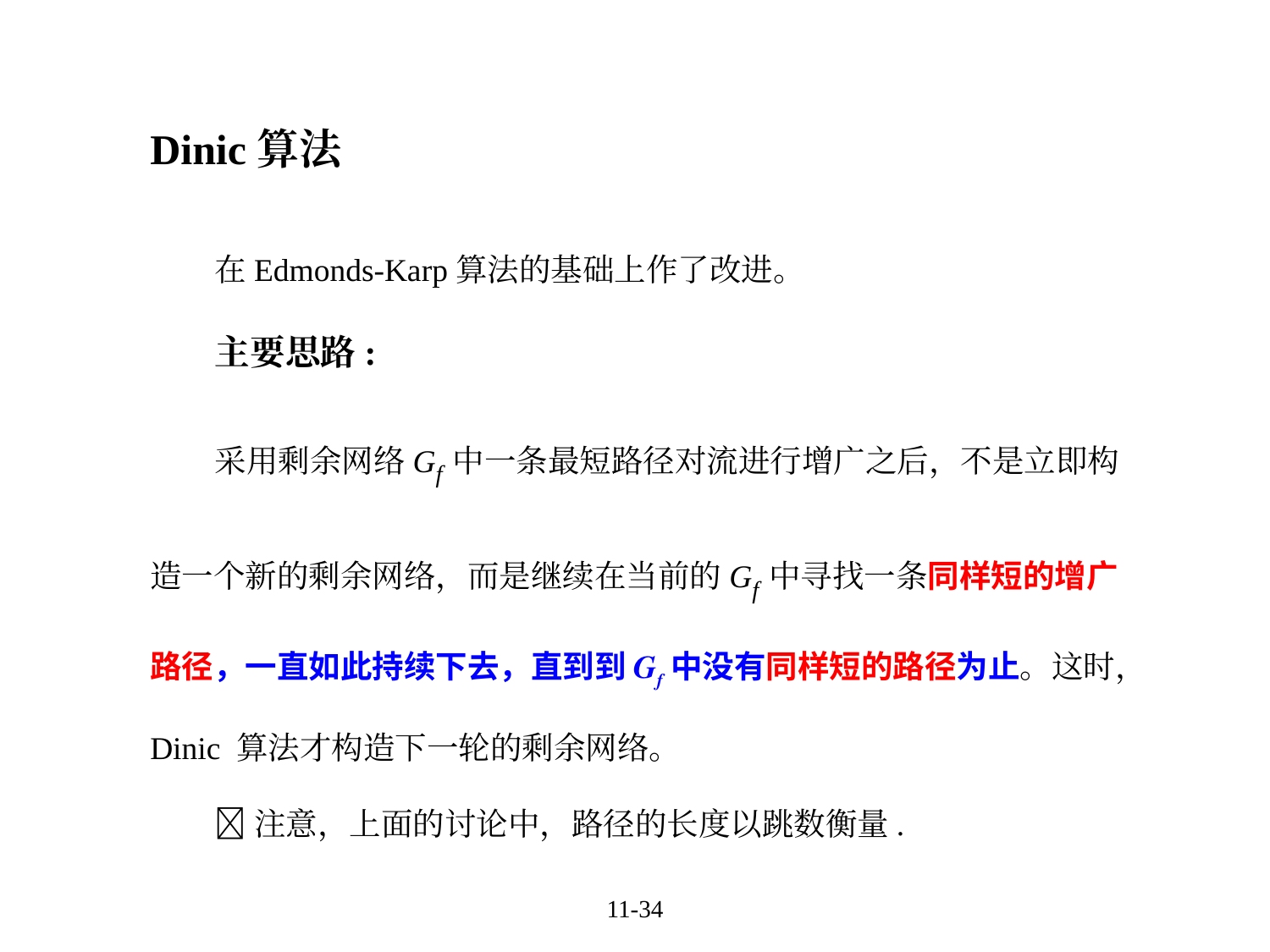

Dinic算法

在Edmonds-Karp算法的基础上作了改进。
主要思路:
采用剩余网络Gf中一条最短路径对流进行增广之后，不是立即构造一个新的剩余网络，而是继续在当前的Gf中寻找一条同样短的增广路径，一直如此持续下去，直到到Gf中没有同样短的路径为止。这时，Dinic 算法才构造下一轮的剩余网络。
 注意，上面的讨论中，路径的长度以跳数衡量.
11-34